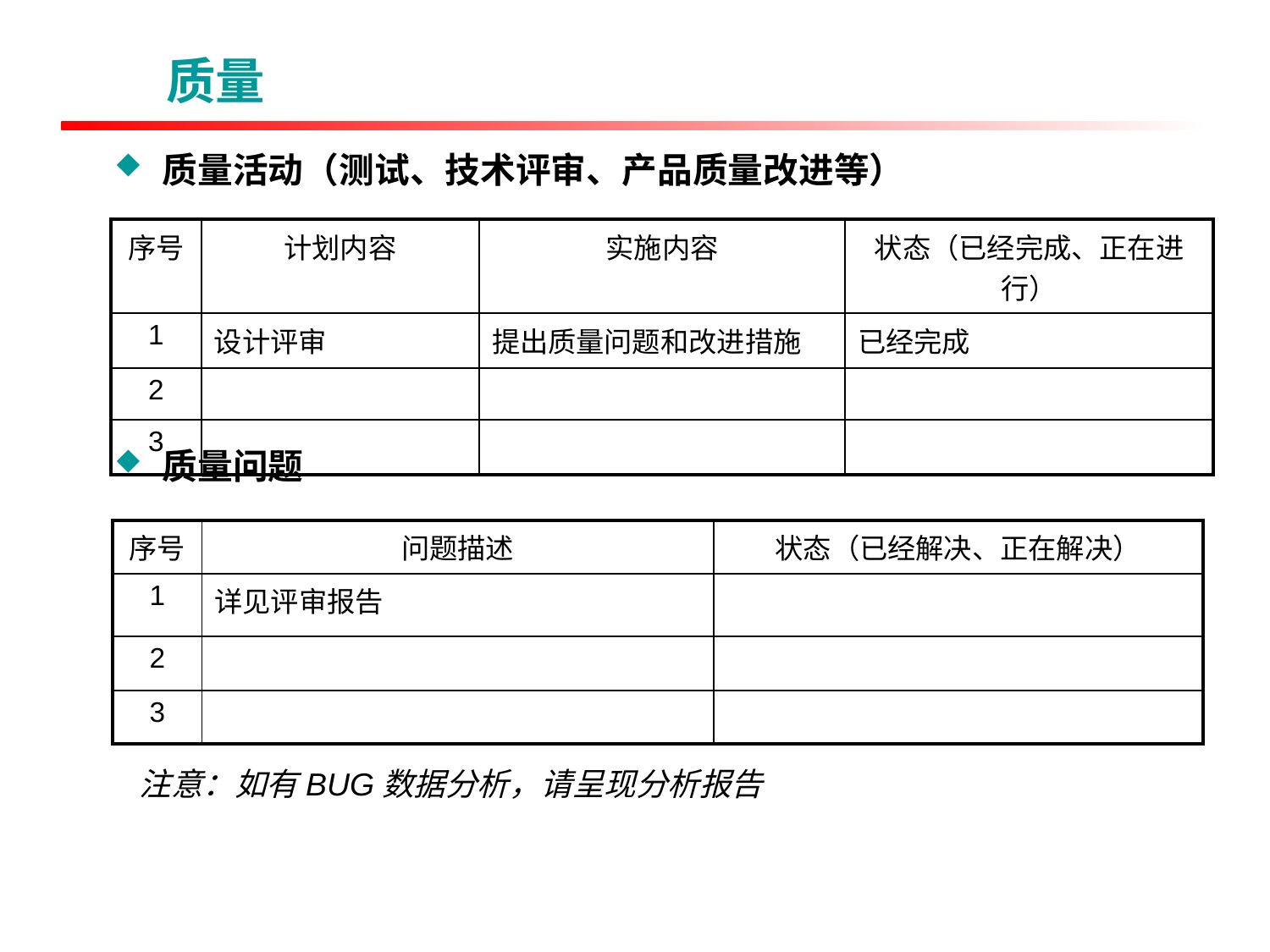

质量
质量活动（测试、技术评审、产品质量改进等）

质量问题

| 序号 | 计划内容 | 实施内容 | 状态（已经完成、正在进行） |
| --- | --- | --- | --- |
| 1 | 设计评审 | 提出质量问题和改进措施 | 已经完成 |
| 2 |  |  |  |
| 3 |  |  |  |
| 序号 | 问题描述 | 状态（已经解决、正在解决） |
| --- | --- | --- |
| 1 | 详见评审报告 |  |
| 2 |  |  |
| 3 |  |  |
注意：如有BUG数据分析，请呈现分析报告